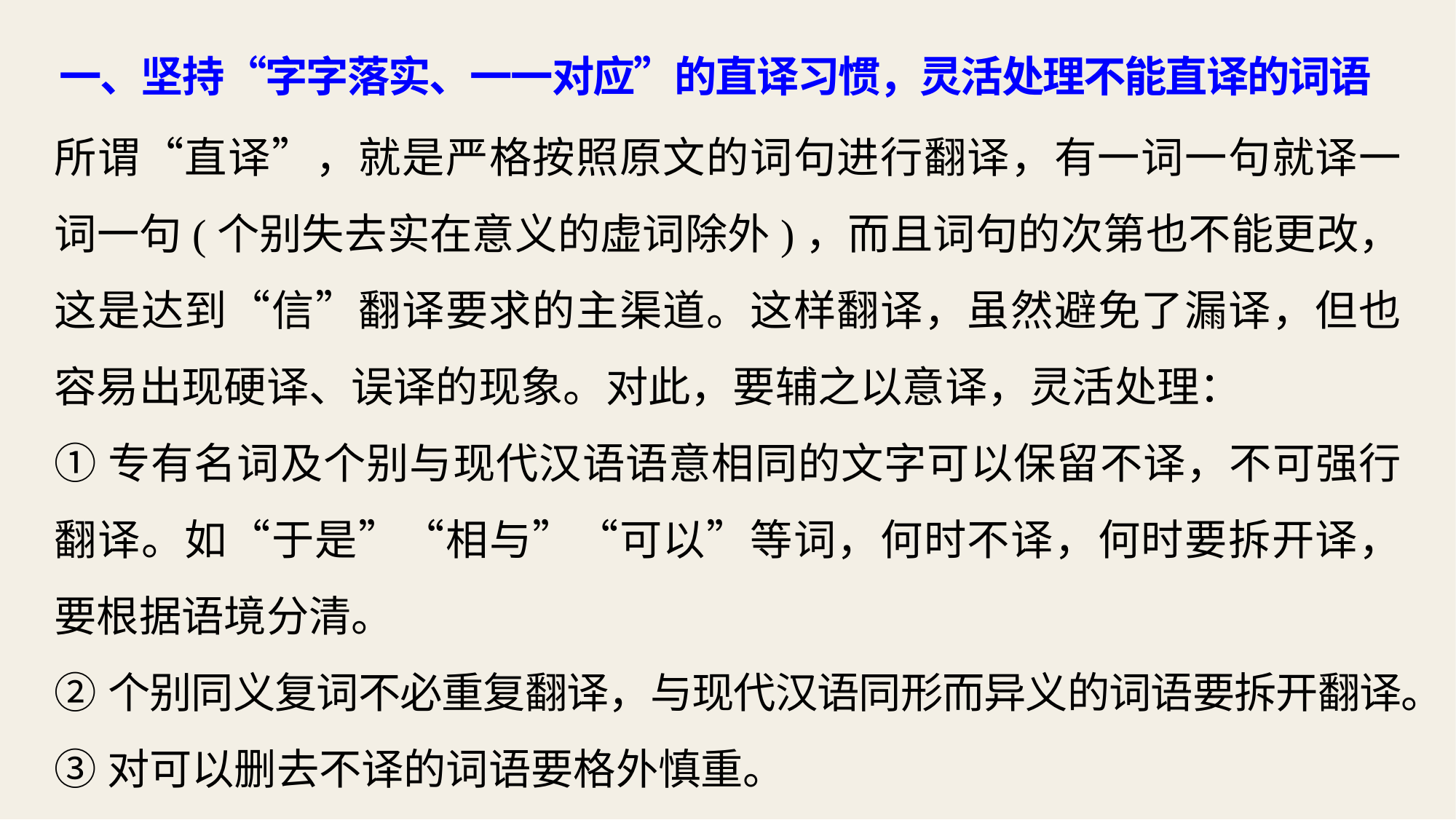

一、坚持“字字落实、一一对应”的直译习惯，灵活处理不能直译的词语
所谓“直译”，就是严格按照原文的词句进行翻译，有一词一句就译一词一句(个别失去实在意义的虚词除外)，而且词句的次第也不能更改，这是达到“信”翻译要求的主渠道。这样翻译，虽然避免了漏译，但也容易出现硬译、误译的现象。对此，要辅之以意译，灵活处理：
①专有名词及个别与现代汉语语意相同的文字可以保留不译，不可强行翻译。如“于是”“相与”“可以”等词，何时不译，何时要拆开译，要根据语境分清。
②个别同义复词不必重复翻译，与现代汉语同形而异义的词语要拆开翻译。
③对可以删去不译的词语要格外慎重。